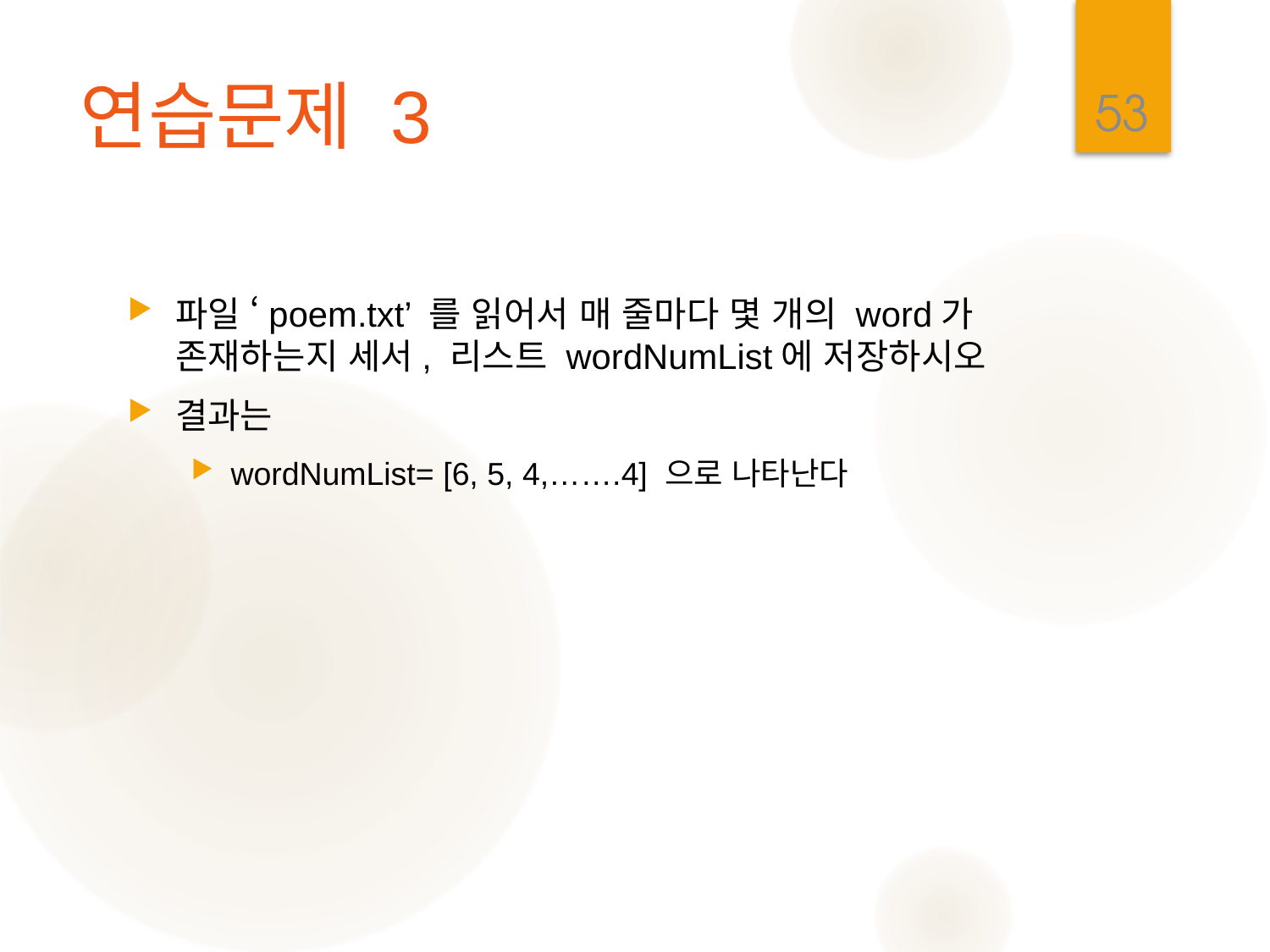

53
# 연습문제 3
파일 ‘poem.txt’ 를 읽어서 매 줄마다 몇 개의 word가 존재하는지 세서, 리스트 wordNumList에 저장하시오
결과는
wordNumList= [6, 5, 4,…….4] 으로 나타난다